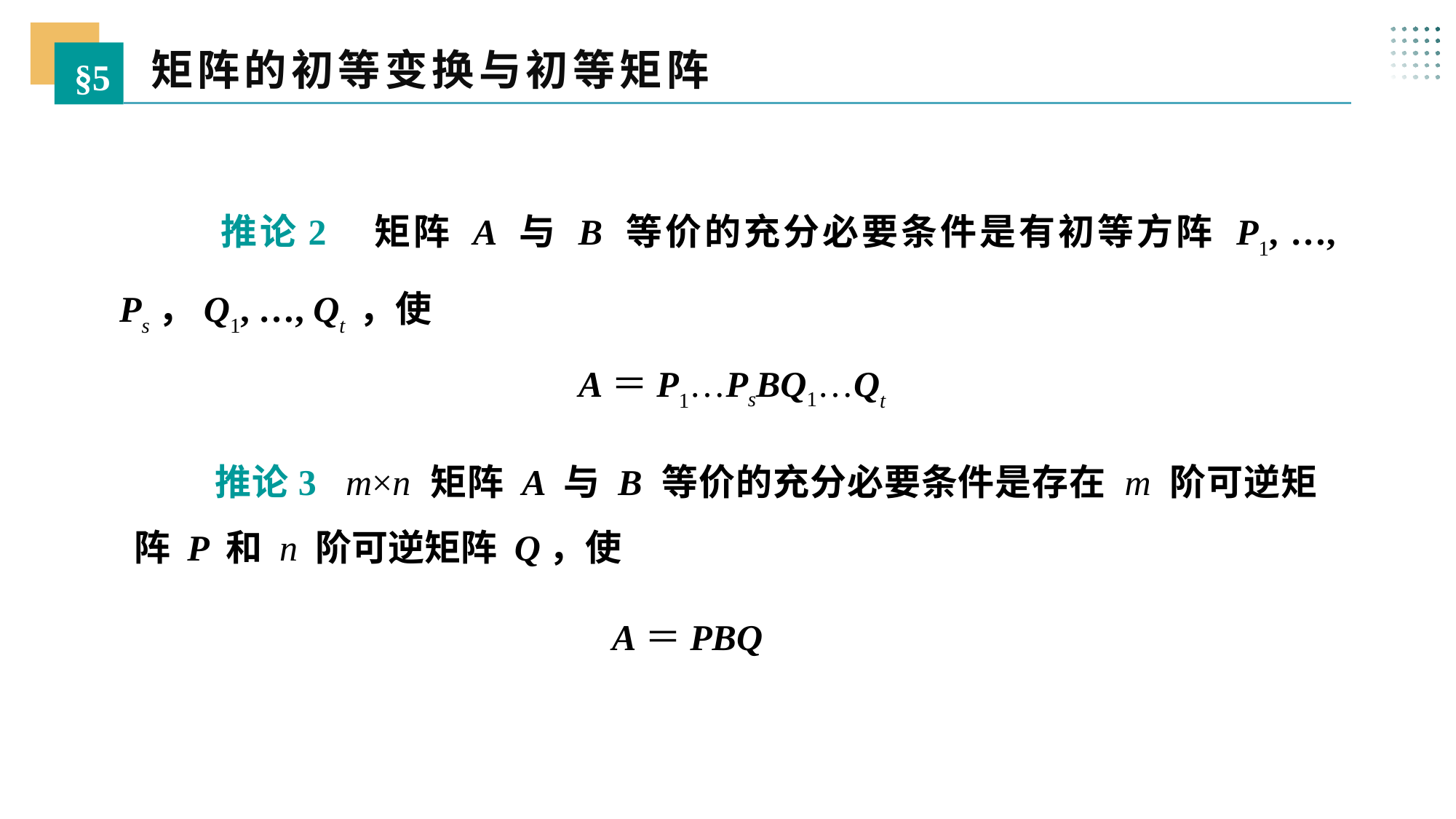

矩阵的初等变换与初等矩阵
§5
        推论2   矩阵 A 与 B 等价的充分必要条件是有初等方阵 P1, …, Ps，Q1, …, Qt ，使
 A＝P1…PsBQ1…Qt
        推论3   m×n 矩阵 A 与 B 等价的充分必要条件是存在 m 阶可逆矩阵 P 和 n 阶可逆矩阵 Q，使
 A＝PBQ